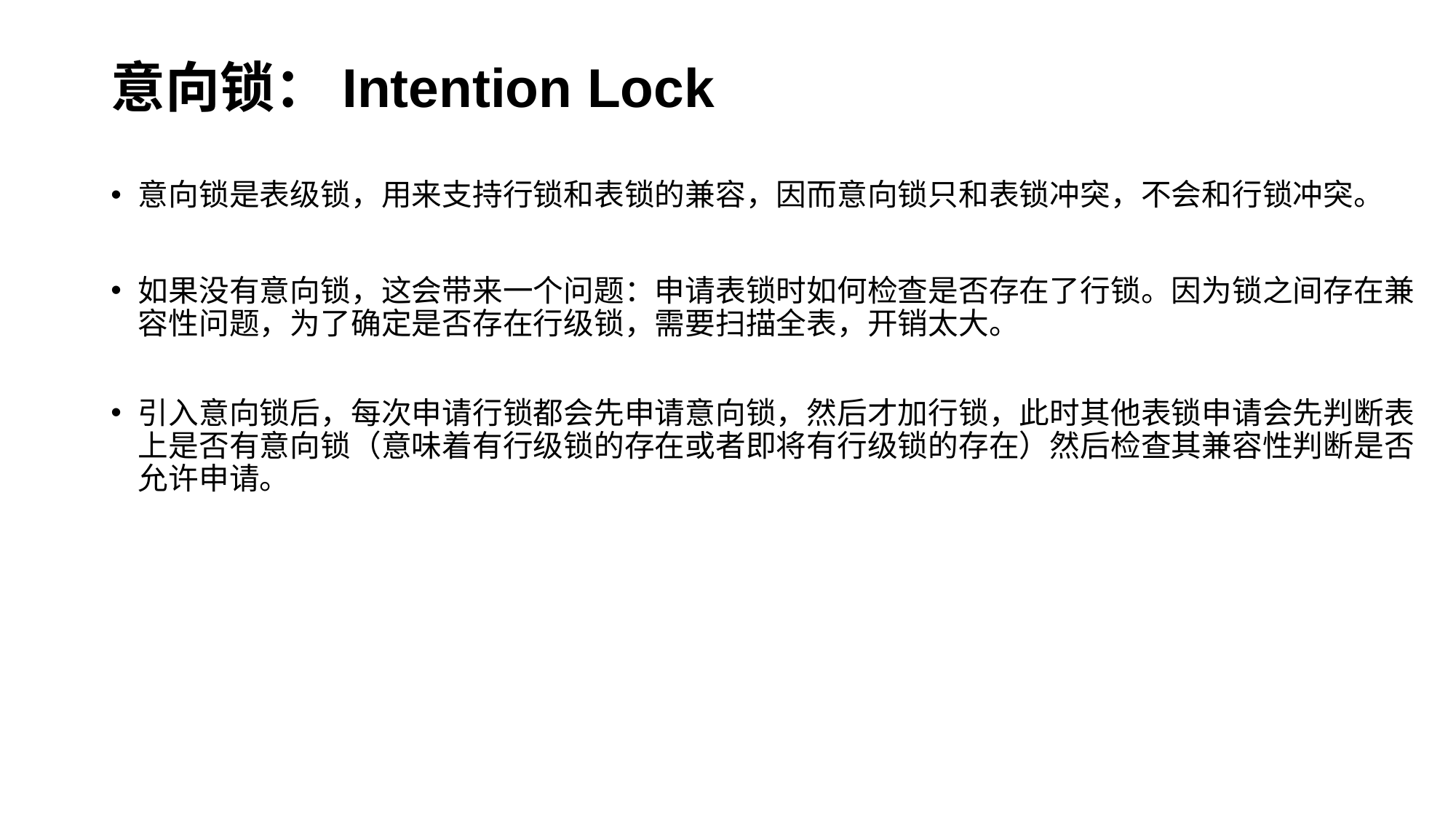

# 意向锁：Intention Lock
意向锁是表级锁，用来支持行锁和表锁的兼容，因而意向锁只和表锁冲突，不会和行锁冲突。

如果没有意向锁，这会带来一个问题：申请表锁时如何检查是否存在了行锁。因为锁之间存在兼容性问题，为了确定是否存在行级锁，需要扫描全表，开销太大。

引入意向锁后，每次申请行锁都会先申请意向锁，然后才加行锁，此时其他表锁申请会先判断表上是否有意向锁（意味着有行级锁的存在或者即将有行级锁的存在）然后检查其兼容性判断是否允许申请。